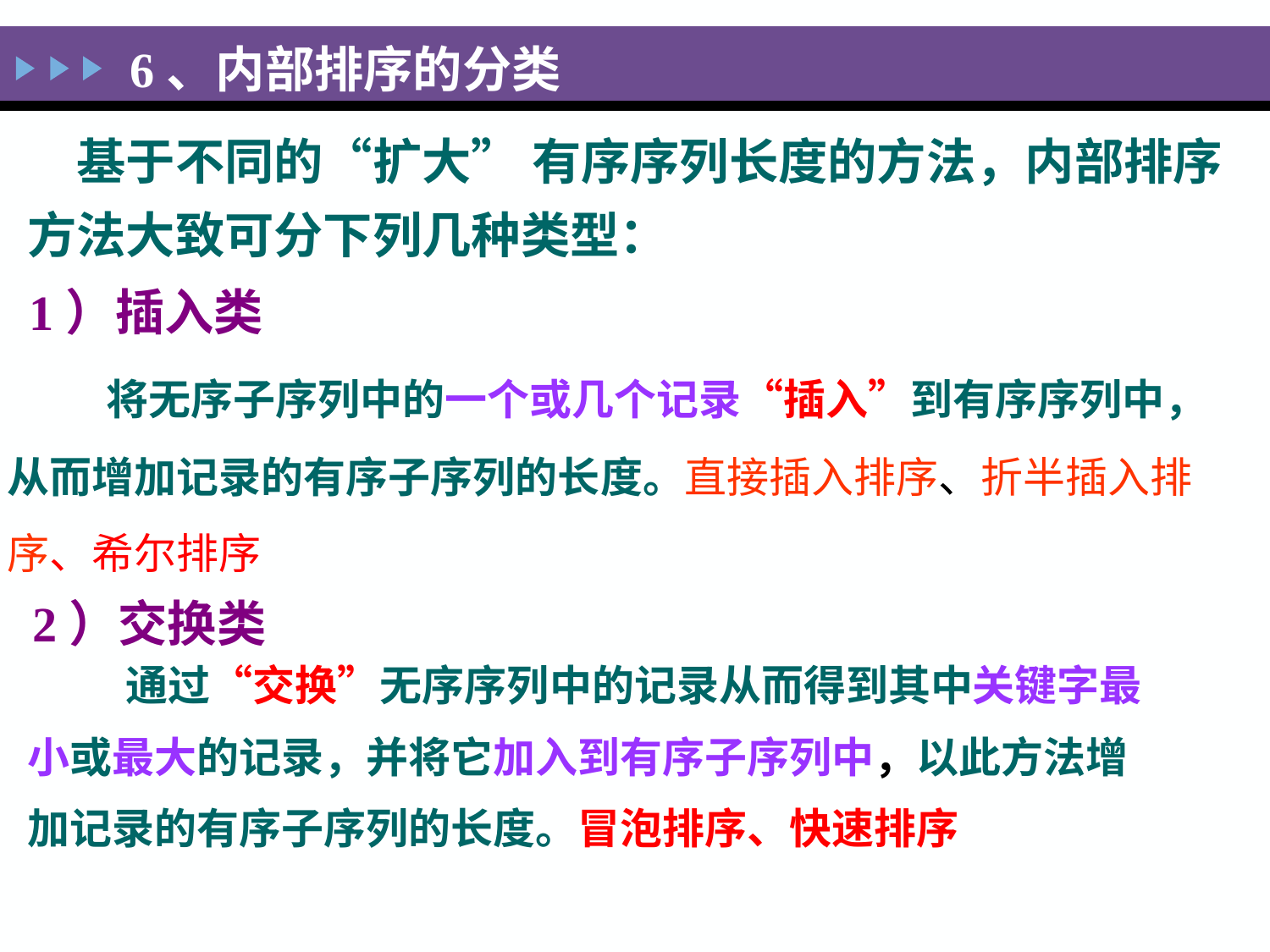

6、内部排序的分类
　基于不同的“扩大” 有序序列长度的方法，内部排序方法大致可分下列几种类型：
1）插入类
　　将无序子序列中的一个或几个记录“插入”到有序序列中，从而增加记录的有序子序列的长度。直接插入排序、折半插入排序、希尔排序
2）交换类
　　通过“交换”无序序列中的记录从而得到其中关键字最小或最大的记录，并将它加入到有序子序列中，以此方法增加记录的有序子序列的长度。冒泡排序、快速排序